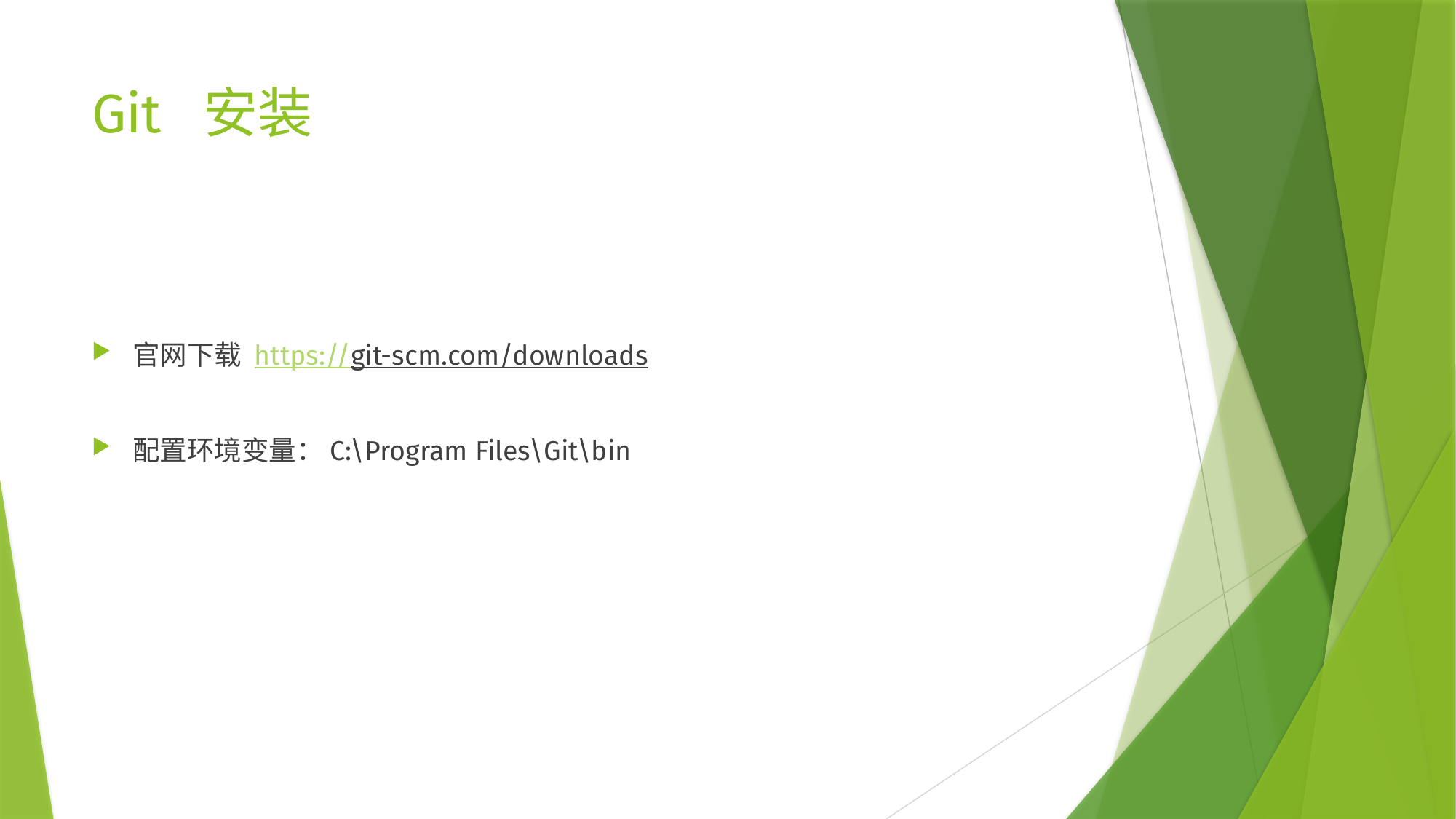

# Git  安装
官网下载 https://git-scm.com/downloads

配置环境变量：C:\Program Files\Git\bin